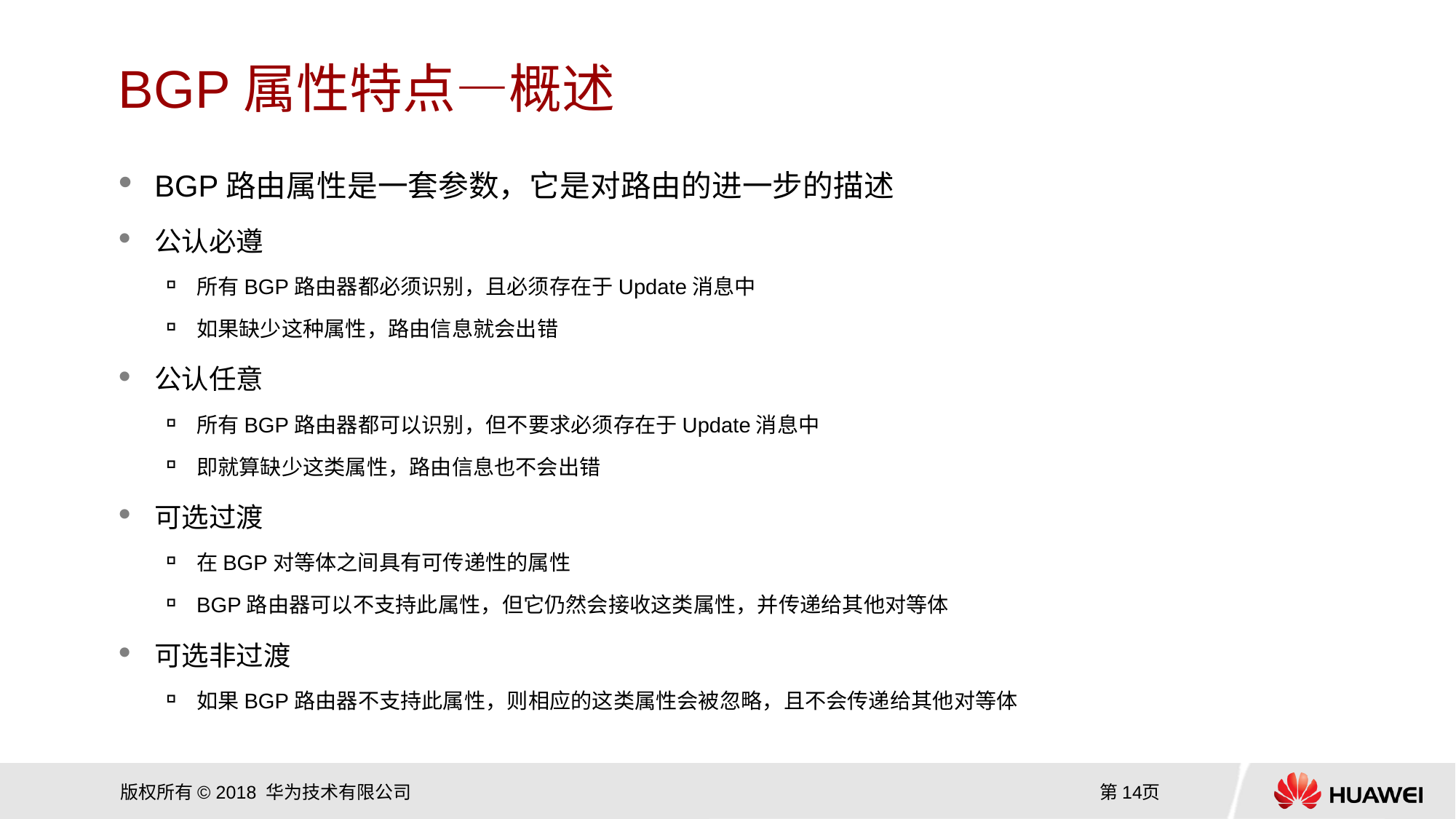

# BGP属性特点—概述
BGP路由属性是一套参数，它是对路由的进一步的描述
公认必遵
所有BGP路由器都必须识别，且必须存在于Update消息中
如果缺少这种属性，路由信息就会出错
公认任意
所有BGP路由器都可以识别，但不要求必须存在于Update消息中
即就算缺少这类属性，路由信息也不会出错
可选过渡
在BGP对等体之间具有可传递性的属性
BGP路由器可以不支持此属性，但它仍然会接收这类属性，并传递给其他对等体
可选非过渡
如果BGP路由器不支持此属性，则相应的这类属性会被忽略，且不会传递给其他对等体